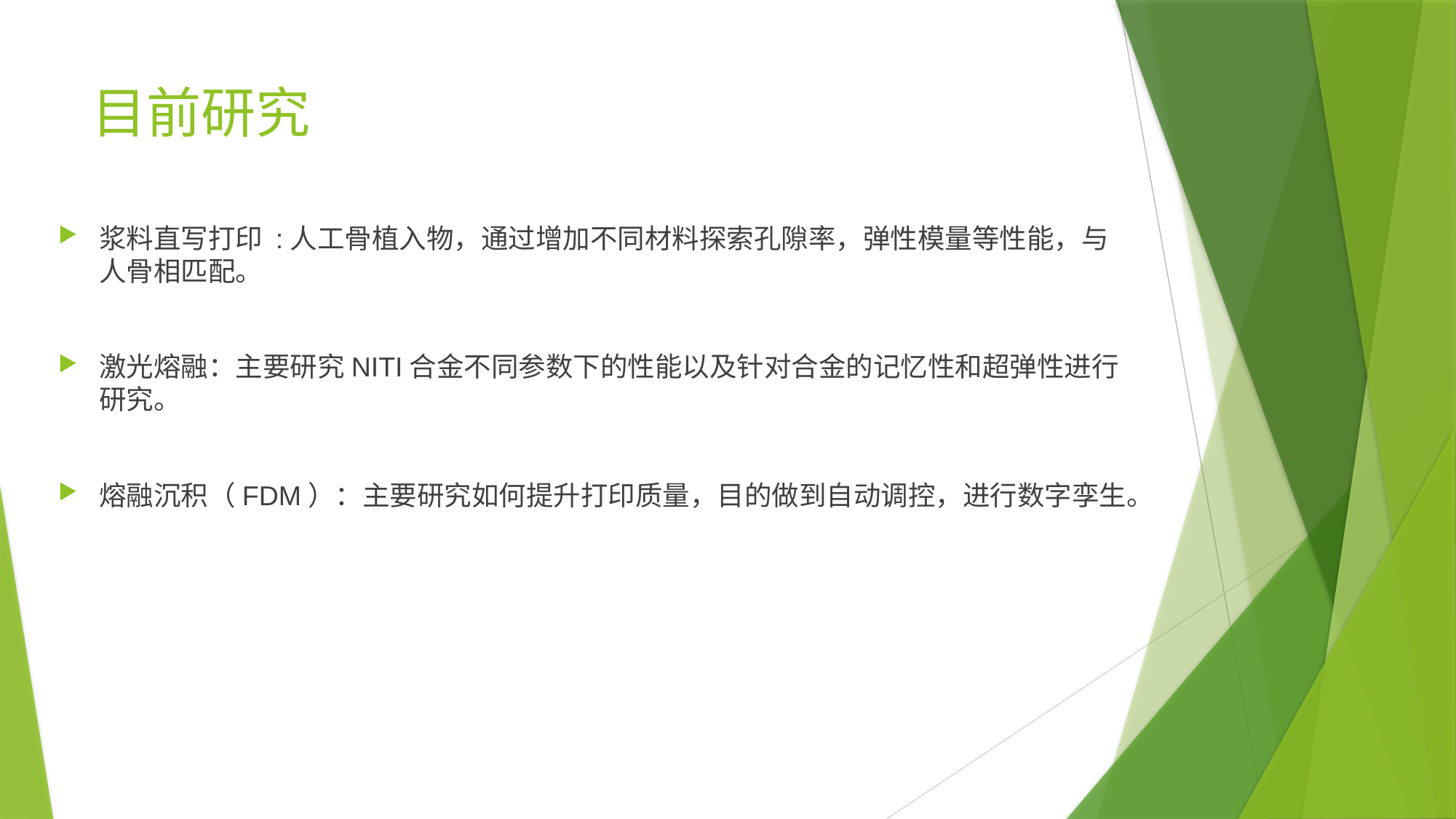

# 目前研究
浆料直写打印 :人工骨植入物，通过增加不同材料探索孔隙率，弹性模量等性能，与人骨相匹配。

激光熔融：主要研究NITI合金不同参数下的性能以及针对合金的记忆性和超弹性进行研究。

熔融沉积（FDM）：主要研究如何提升打印质量，目的做到自动调控，进行数字孪生。